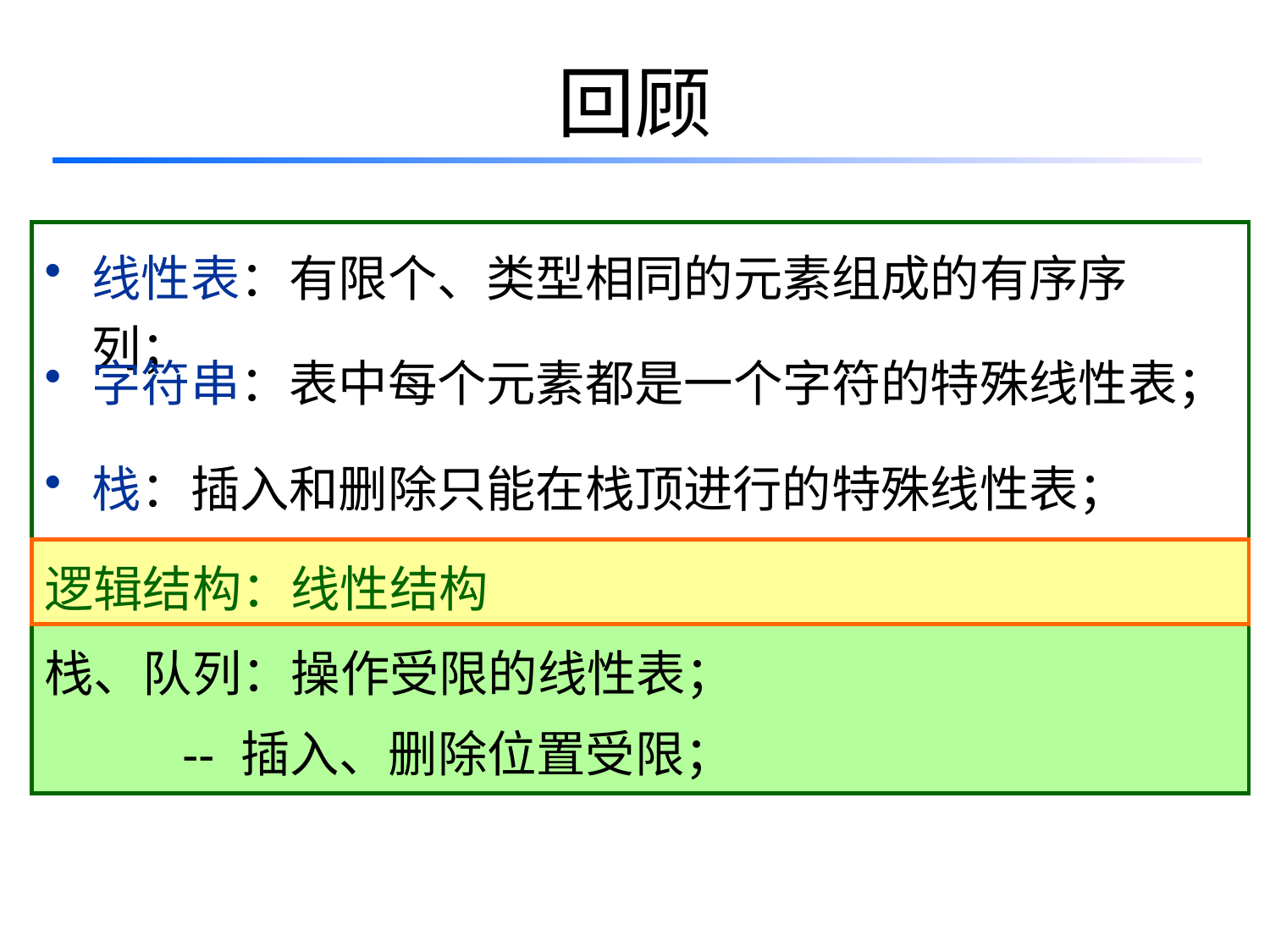

# 回顾

线性表：有限个、类型相同的元素组成的有序序列；
字符串：表中每个元素都是一个字符的特殊线性表；
栈：插入和删除只能在栈顶进行的特殊线性表；
逻辑结构：线性结构
栈、队列：操作受限的线性表；
          -- 插入、删除位置受限；